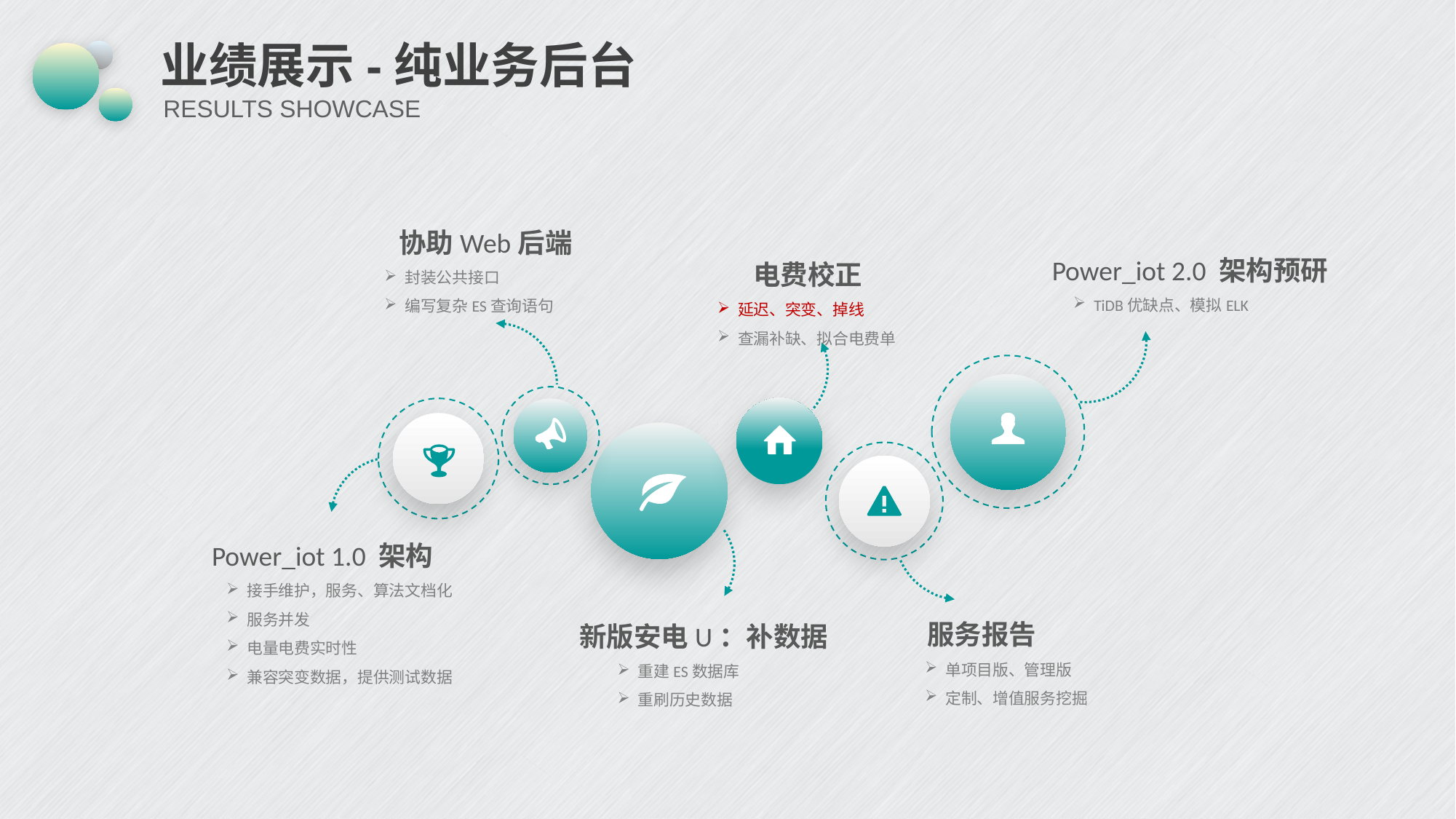

# 业绩展示-纯业务后台
RESULTS SHOWCASE
协助Web后端
封装公共接口
编写复杂ES查询语句
Power_iot 2.0 架构预研
TiDB优缺点、模拟ELK
电费校正
延迟、突变、掉线
查漏补缺、拟合电费单

Power_iot 1.0 架构
接手维护，服务、算法文档化
服务并发
电量电费实时性
兼容突变数据，提供测试数据
服务报告
单项目版、管理版
定制、增值服务挖掘
新版安电U：补数据
重建ES数据库
重刷历史数据